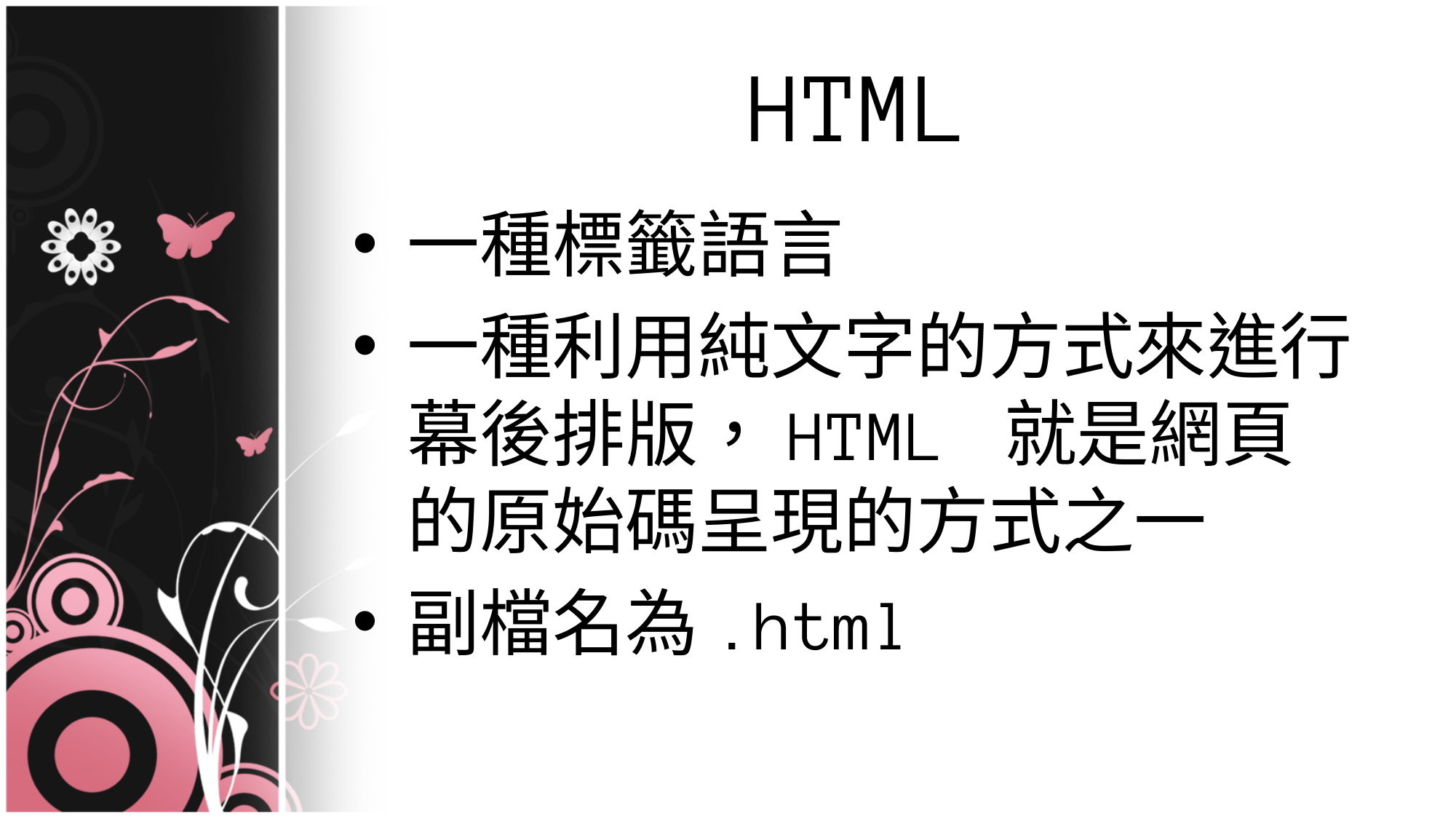

# HTML
一種標籤語言
一種利用純文字的方式來進行幕後排版，HTML 就是網頁的原始碼呈現的方式之一
副檔名為.html